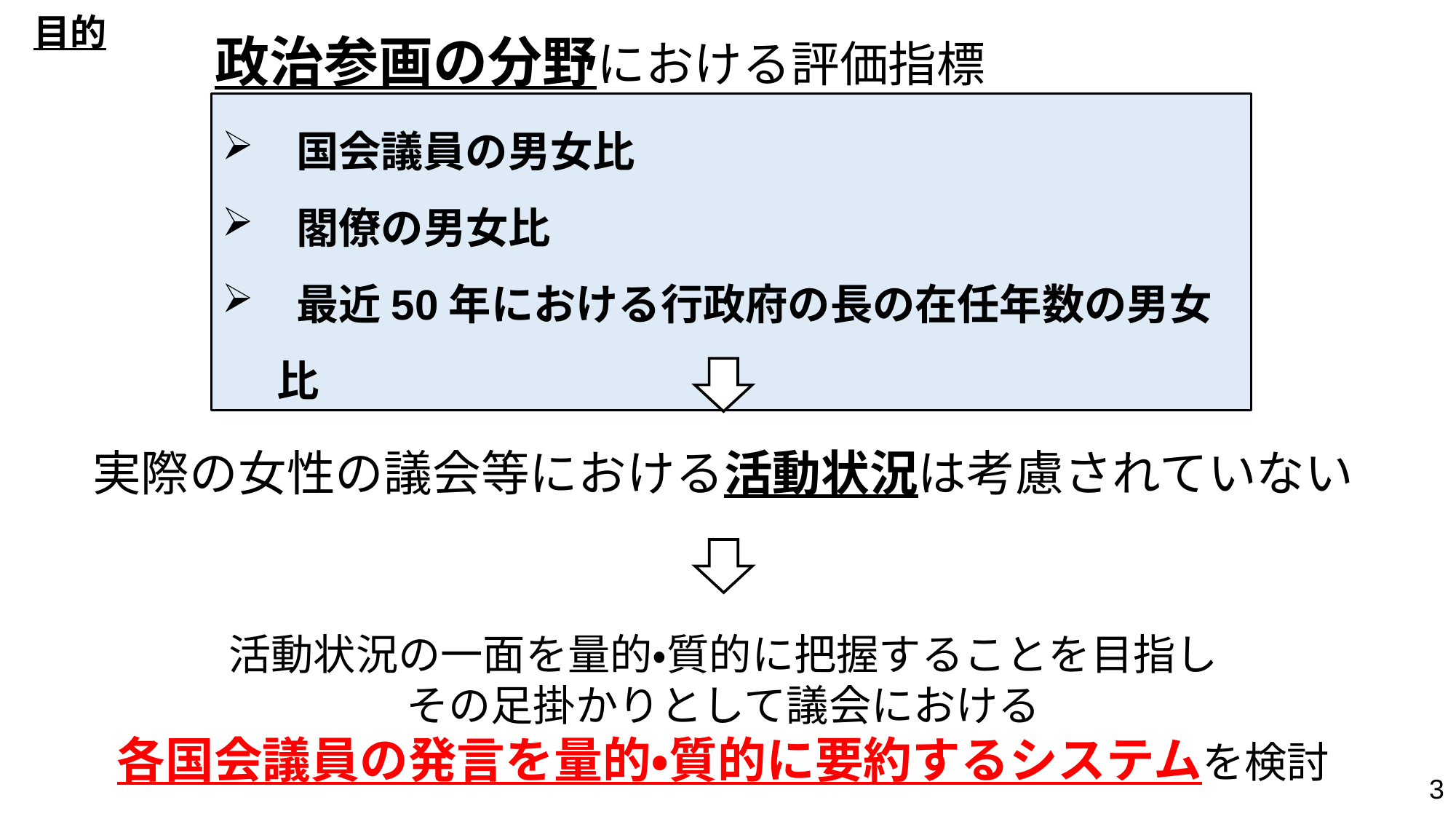

目的
政治参画の分野における評価指標
 国会議員の男女比
 閣僚の男女比
 最近50年における行政府の長の在任年数の男女比

実際の女性の議会等における活動状況は考慮されていない

活動状況の一面を量的・質的に把握することを目指し
その足掛かりとして議会における
各国会議員の発言を量的・質的に要約するシステムを検討
3